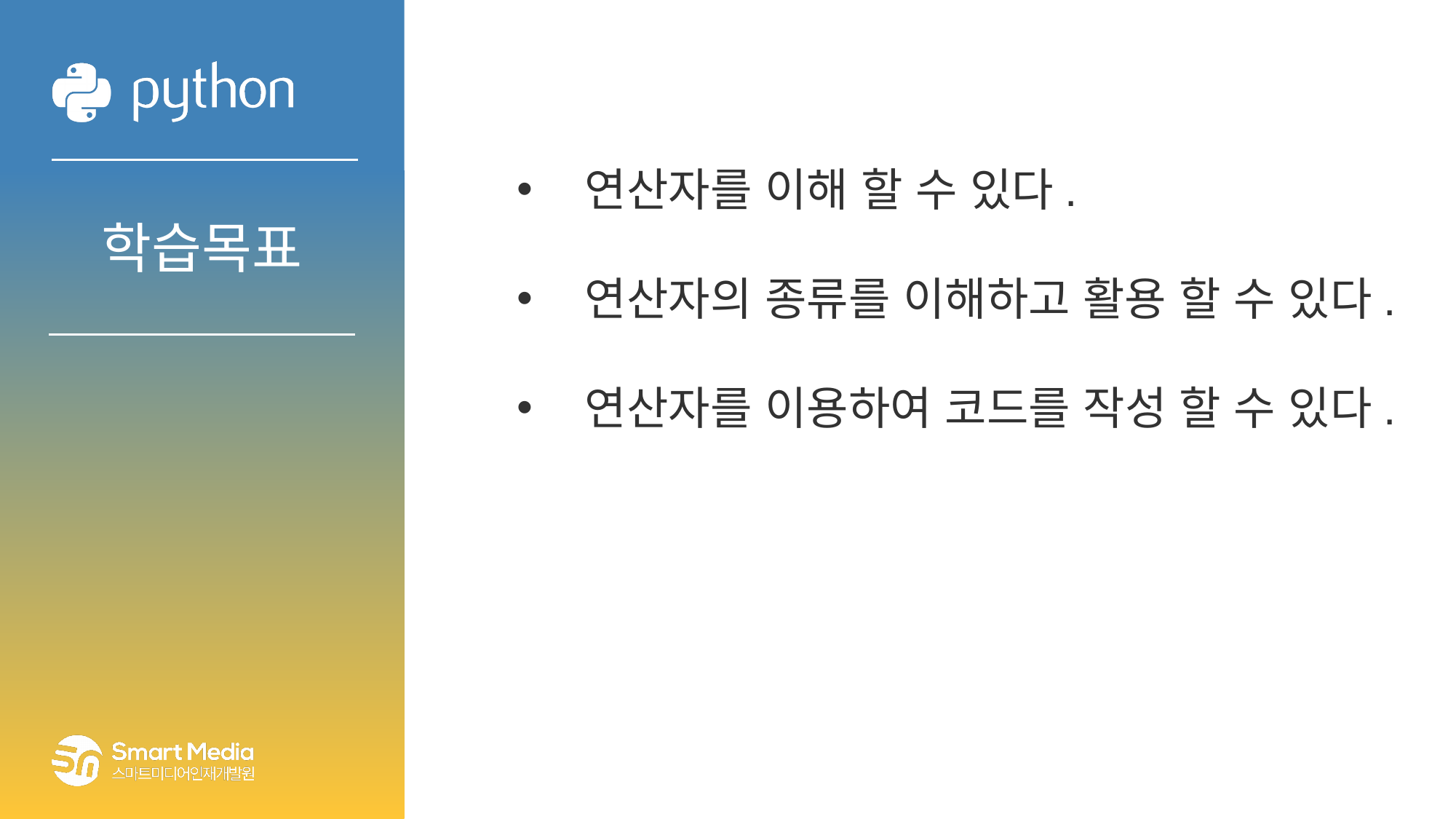

연산자를 이해 할 수 있다.

연산자의 종류를 이해하고 활용 할 수 있다.

연산자를 이용하여 코드를 작성 할 수 있다.
학습목표